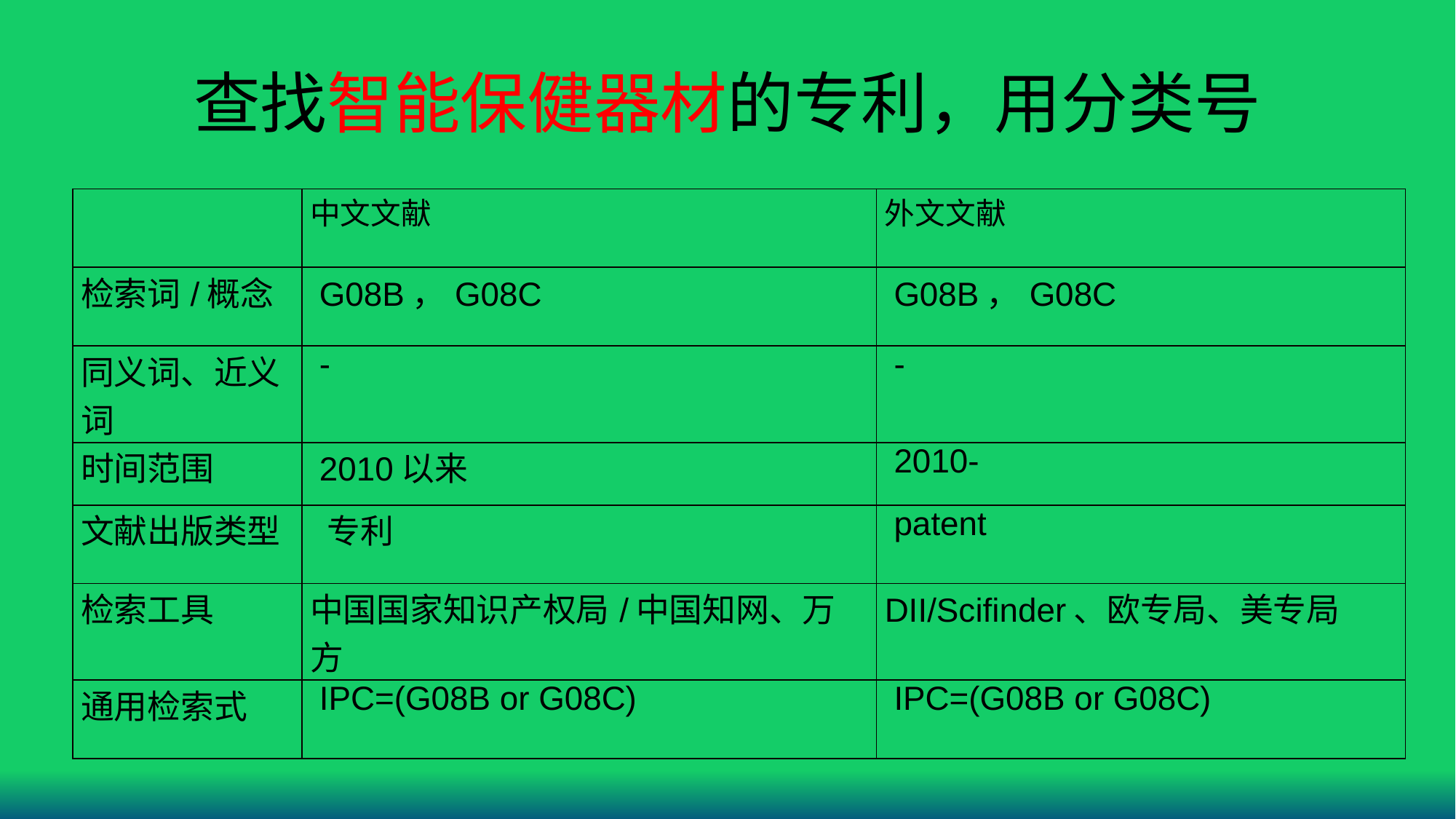

# 查找智能保健器材的专利，用分类号

|  | 中文文献 | 外文文献 |
| --- | --- | --- |
| 检索词/概念 | G08B，G08C | G08B，G08C |
| 同义词、近义词 | - | - |
| 时间范围 | 2010以来 | 2010- |
| 文献出版类型 | 专利 | patent |
| 检索工具 | 中国国家知识产权局/中国知网、万方 | DII/Scifinder、欧专局、美专局 |
| 通用检索式 | IPC=(G08B or G08C) | IPC=(G08B or G08C) |